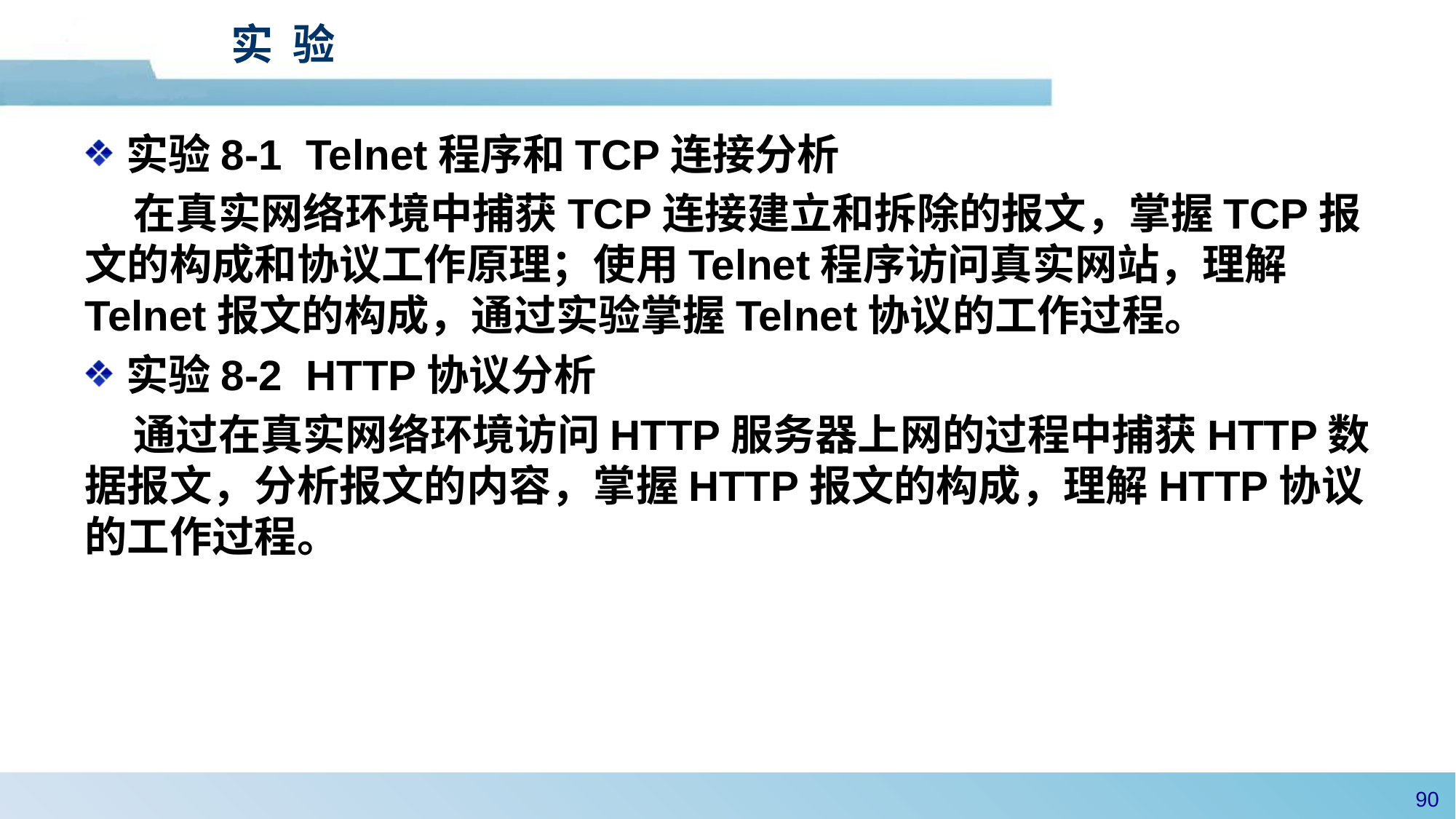

# 实  验
实验8-1  Telnet程序和TCP连接分析
    在真实网络环境中捕获TCP连接建立和拆除的报文，掌握TCP报文的构成和协议工作原理；使用Telnet程序访问真实网站，理解Telnet报文的构成，通过实验掌握Telnet协议的工作过程。
实验8-2  HTTP协议分析
    通过在真实网络环境访问HTTP服务器上网的过程中捕获HTTP数据报文，分析报文的内容，掌握HTTP报文的构成，理解HTTP协议的工作过程。
90